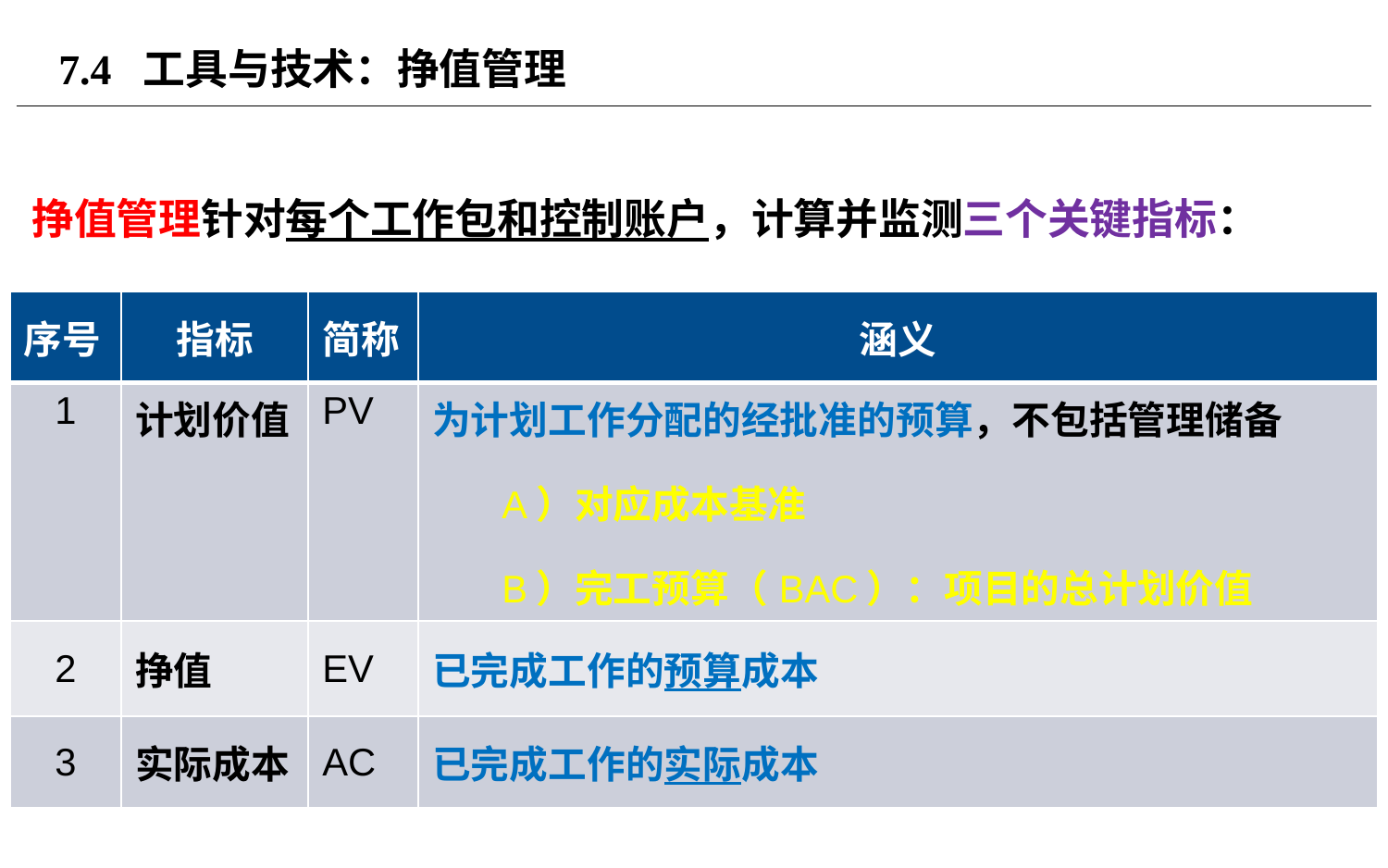

# 7.4  工具与技术：挣值管理
挣值管理针对每个工作包和控制账户，计算并监测三个关键指标：

| 序号 | 指标 | 简称 | 涵义 |
| --- | --- | --- | --- |
| 1 | 计划价值 | PV | 为计划工作分配的经批准的预算，不包括管理储备 A）对应成本基准 B）完工预算（BAC）：项目的总计划价值 |
| 2 | 挣值 | EV | 已完成工作的预算成本 |
| 3 | 实际成本 | AC | 已完成工作的实际成本 |